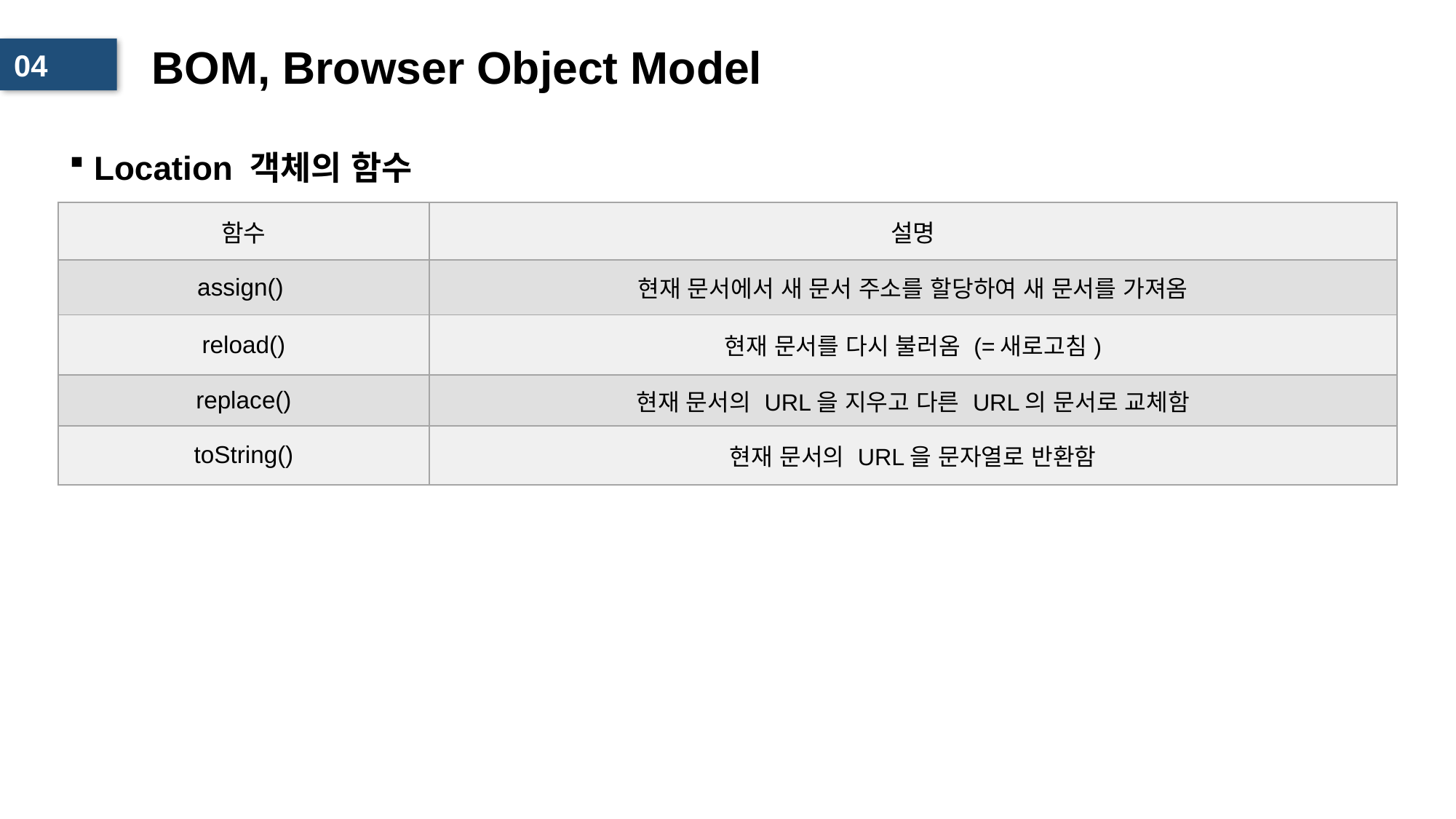

# BOM, Browser Object Model
04
 Location 객체의 함수
| 함수 | 설명 |
| --- | --- |
| assign() | 현재 문서에서 새 문서 주소를 할당하여 새 문서를 가져옴 |
| reload() | 현재 문서를 다시 불러옴 (=새로고침) |
| replace() | 현재 문서의 URL을 지우고 다른 URL의 문서로 교체함 |
| toString() | 현재 문서의 URL을 문자열로 반환함 |